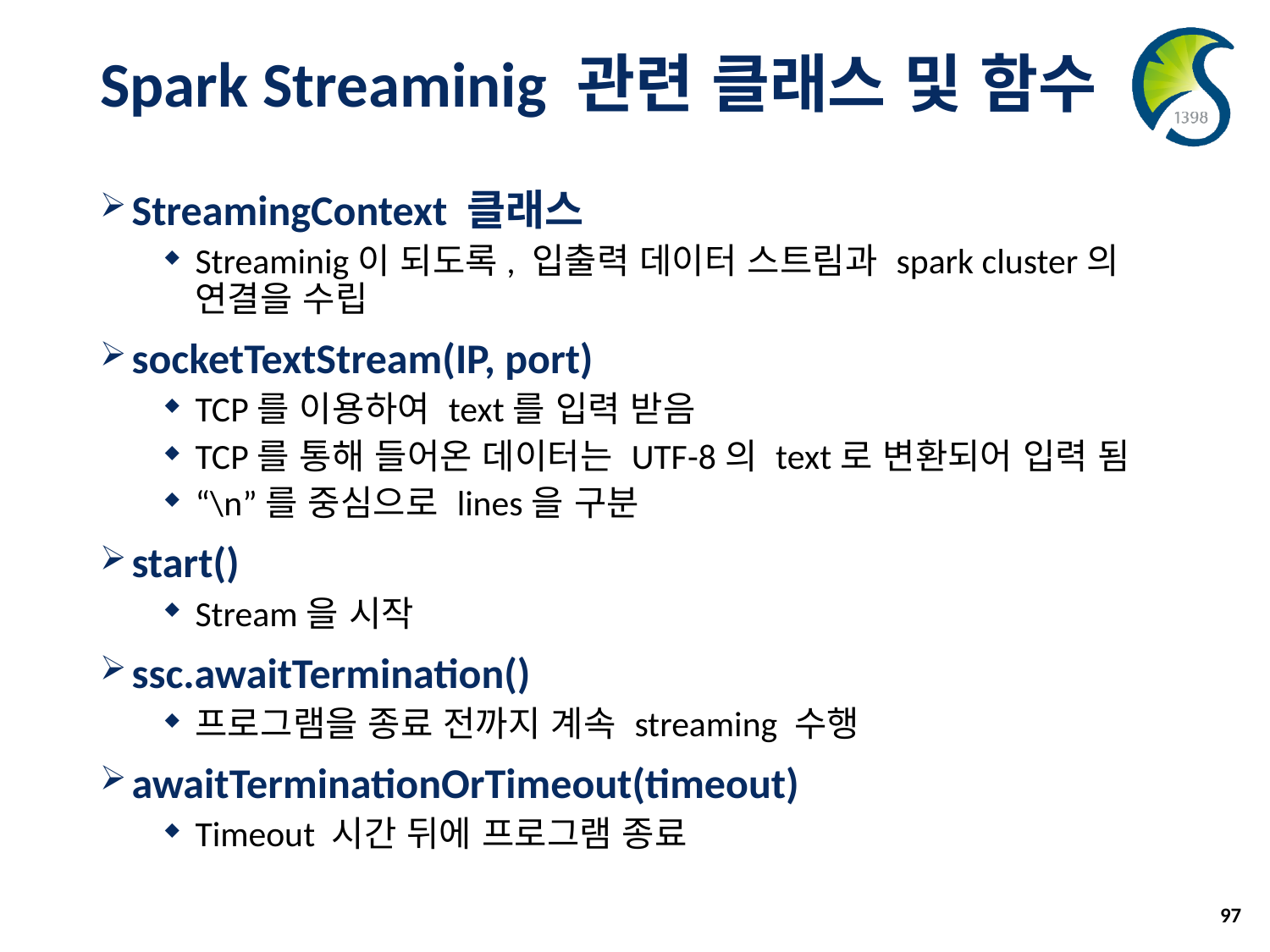

# Spark Streaminig 관련 클래스 및 함수
StreamingContext 클래스
Streaminig이 되도록, 입출력 데이터 스트림과 spark cluster의 연결을 수립
socketTextStream(IP, port)
TCP를 이용하여 text를 입력 받음
TCP를 통해 들어온 데이터는 UTF-8의 text로 변환되어 입력 됨
“\n”를 중심으로 lines을 구분
start()
Stream을 시작
ssc.awaitTermination()
프로그램을 종료 전까지 계속 streaming 수행
awaitTerminationOrTimeout(timeout)
Timeout 시간 뒤에 프로그램 종료

97